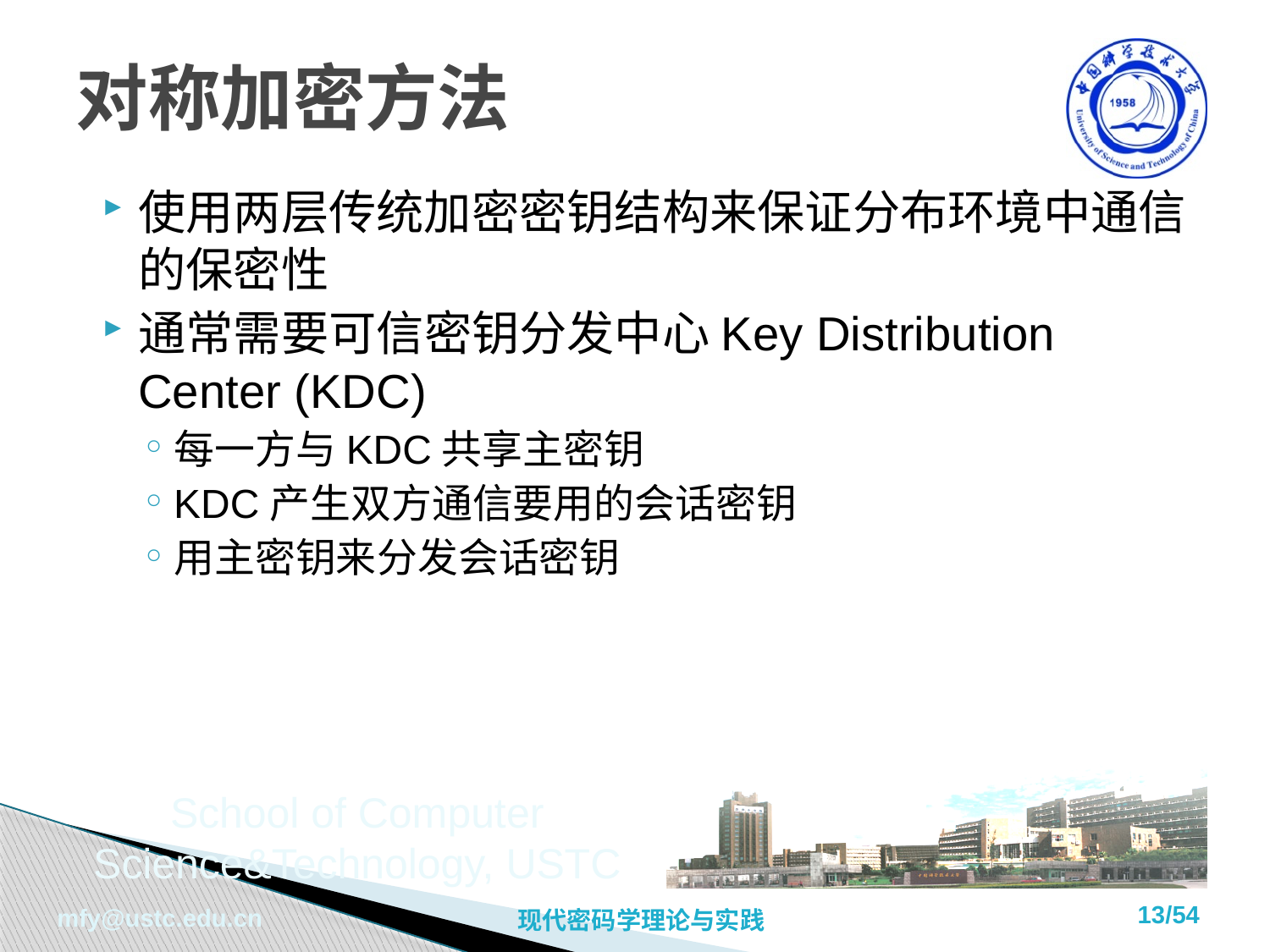

# 对称加密方法
使用两层传统加密密钥结构来保证分布环境中通信的保密性
通常需要可信密钥分发中心Key Distribution Center (KDC)
每一方与KDC共享主密钥
KDC产生双方通信要用的会话密钥
用主密钥来分发会话密钥